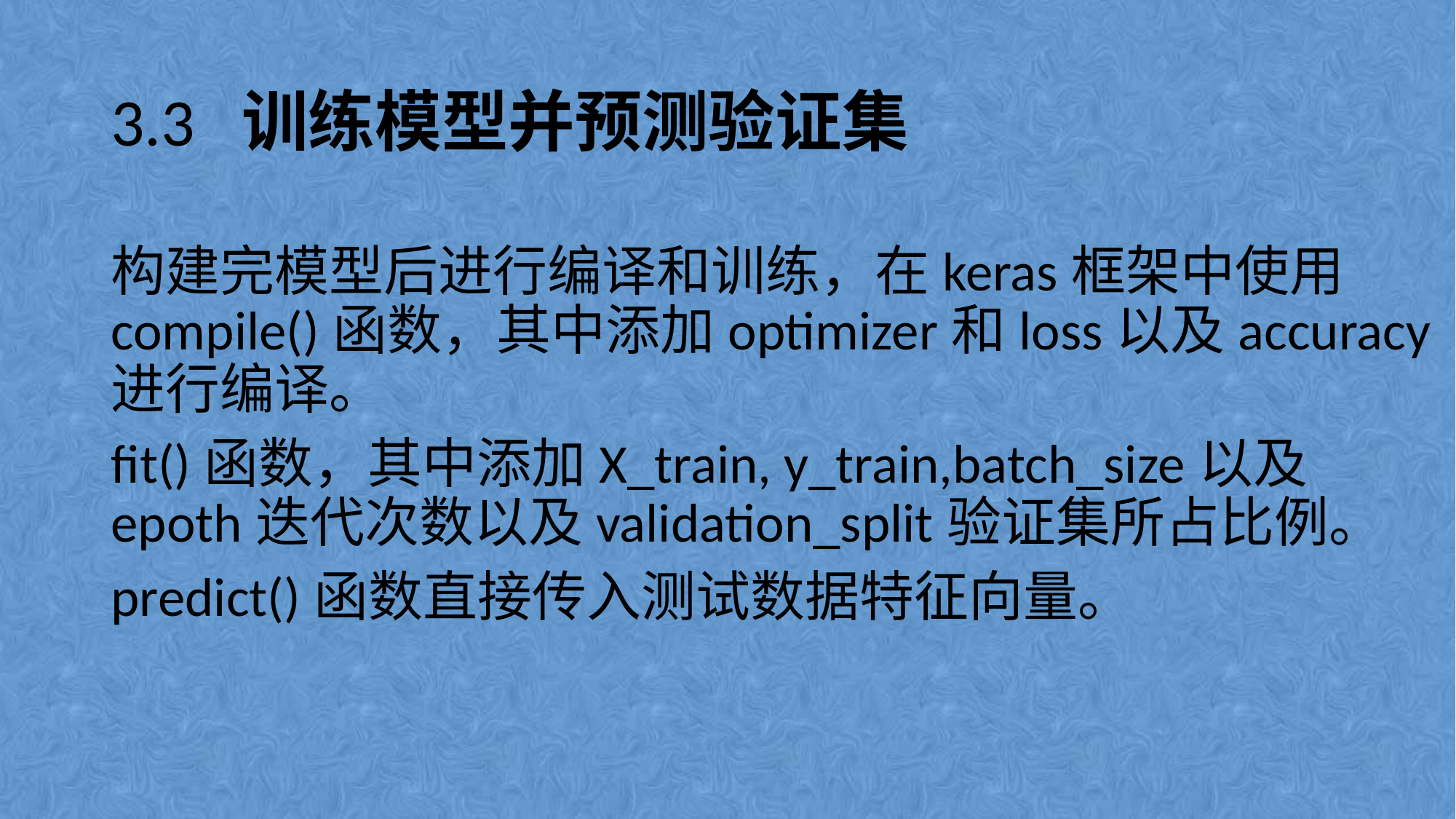

# 3.3  训练模型并预测验证集
构建完模型后进行编译和训练，在keras框架中使用compile()函数，其中添加optimizer和loss以及accuracy进行编译。
fit()函数，其中添加X_train, y_train,batch_size以及epoth迭代次数以及validation_split验证集所占比例。
predict()函数直接传入测试数据特征向量。